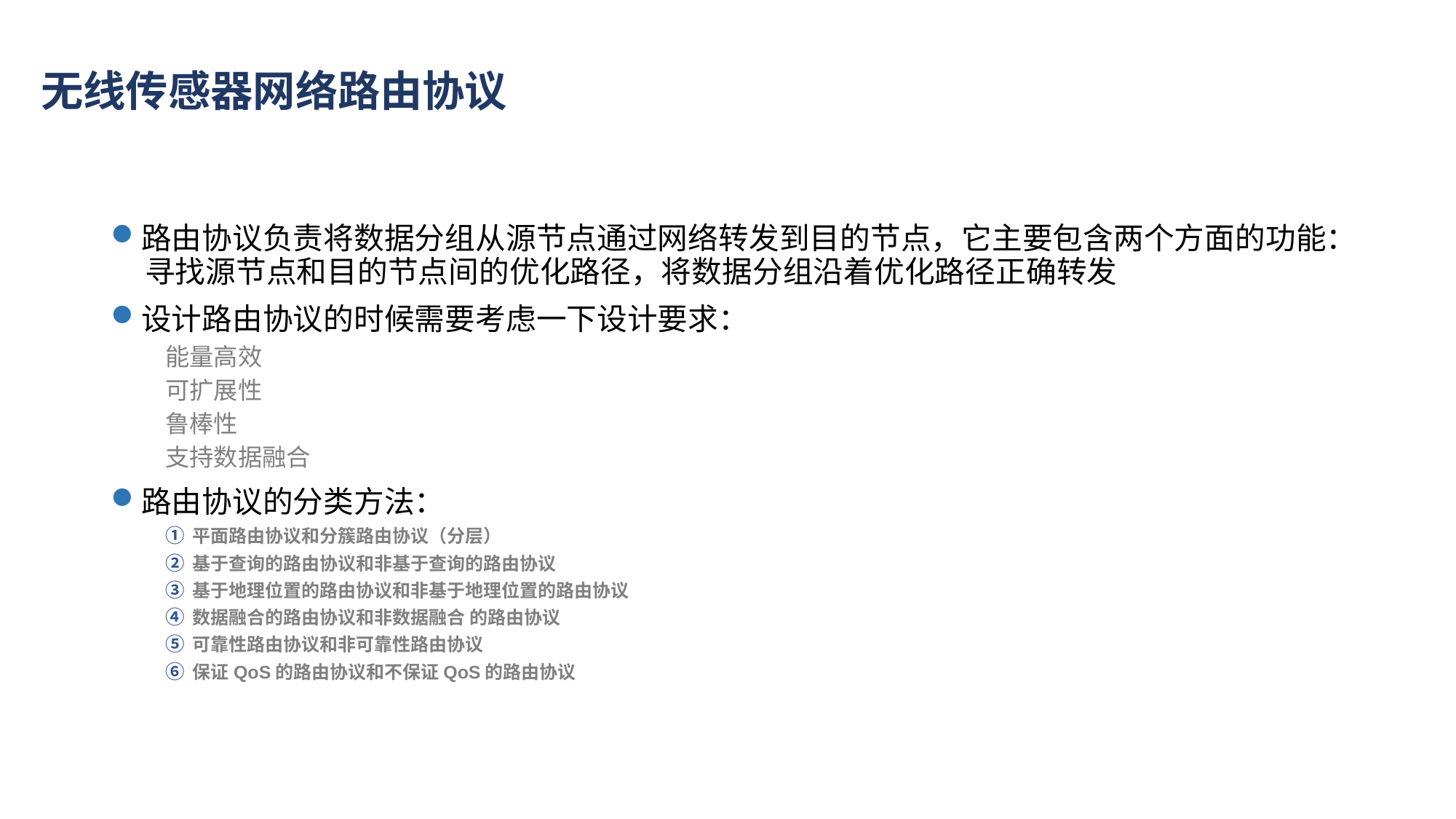

# 无线传感器网络路由协议
路由协议负责将数据分组从源节点通过网络转发到目的节点，它主要包含两个方面的功能： 寻找源节点和目的节点间的优化路径，将数据分组沿着优化路径正确转发
设计路由协议的时候需要考虑一下设计要求：
能量高效
可扩展性
鲁棒性
支持数据融合
路由协议的分类方法：
平面路由协议和分簇路由协议（分层）
基于查询的路由协议和非基于查询的路由协议
基于地理位置的路由协议和非基于地理位置的路由协议
数据融合的路由协议和非数据融合 的路由协议
可靠性路由协议和非可靠性路由协议
保证QoS的路由协议和不保证QoS的路由协议